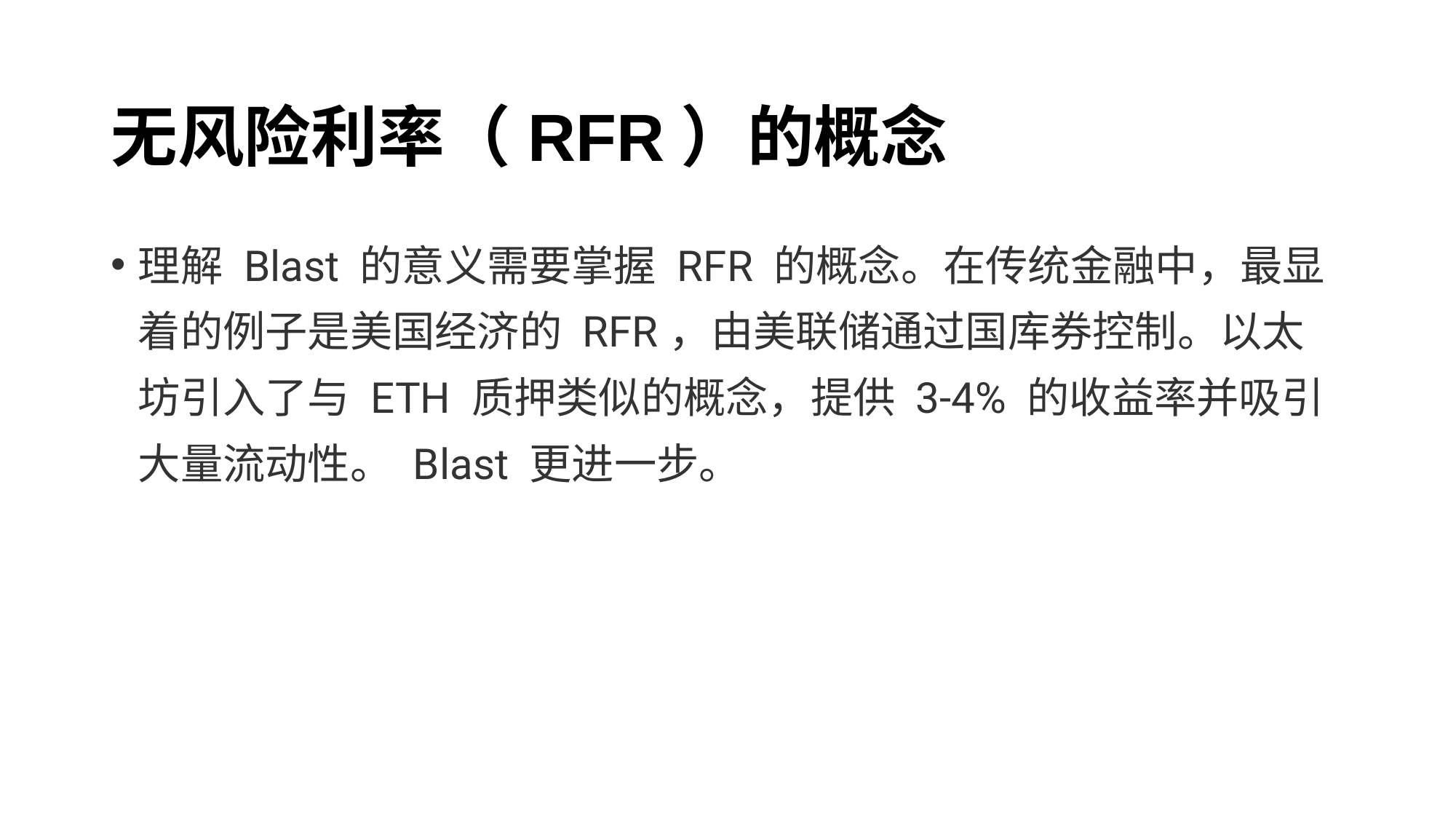

# 无风险利率（RFR）的概念
理解 Blast 的意义需要掌握 RFR 的概念。在传统金融中，最显着的例子是美国经济的 RFR，由美联储通过国库券控制。以太坊引入了与 ETH 质押类似的概念，提供 3-4% 的收益率并吸引大量流动性。 Blast 更进一步。